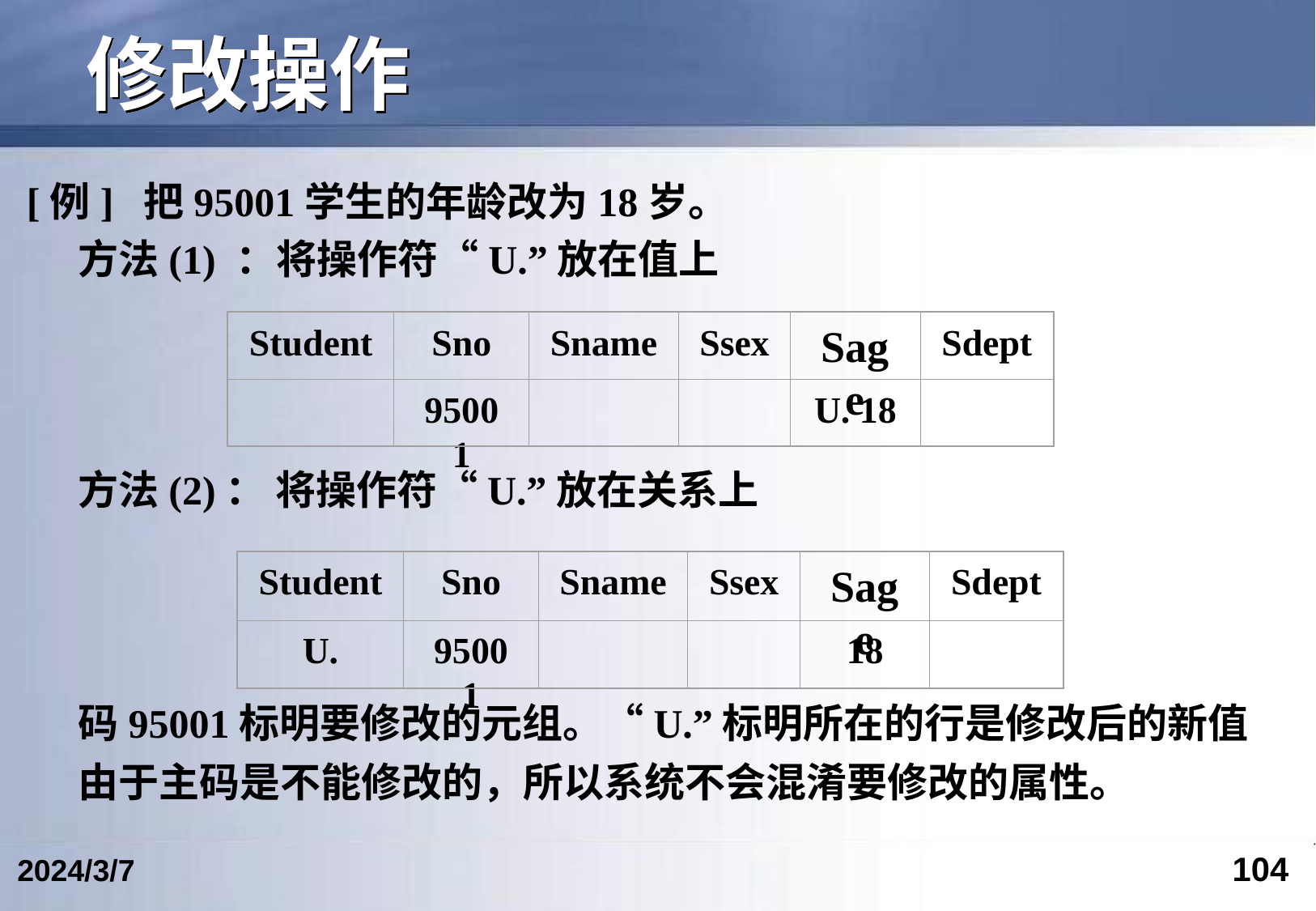

# 修改操作
[例]  把95001学生的年龄改为18岁。
方法(1) ：将操作符“U.”放在值上

方法(2)： 将操作符“U.”放在关系上

码95001标明要修改的元组。“U.”标明所在的行是修改后的新值
由于主码是不能修改的，所以系统不会混淆要修改的属性。

Student

Sno

Sname

Ssex

Sage

Sdept

95001

U. 18

Student

Sno

Sname

Ssex

Sage

Sdept

U.

95001

18

104
2024/3/7